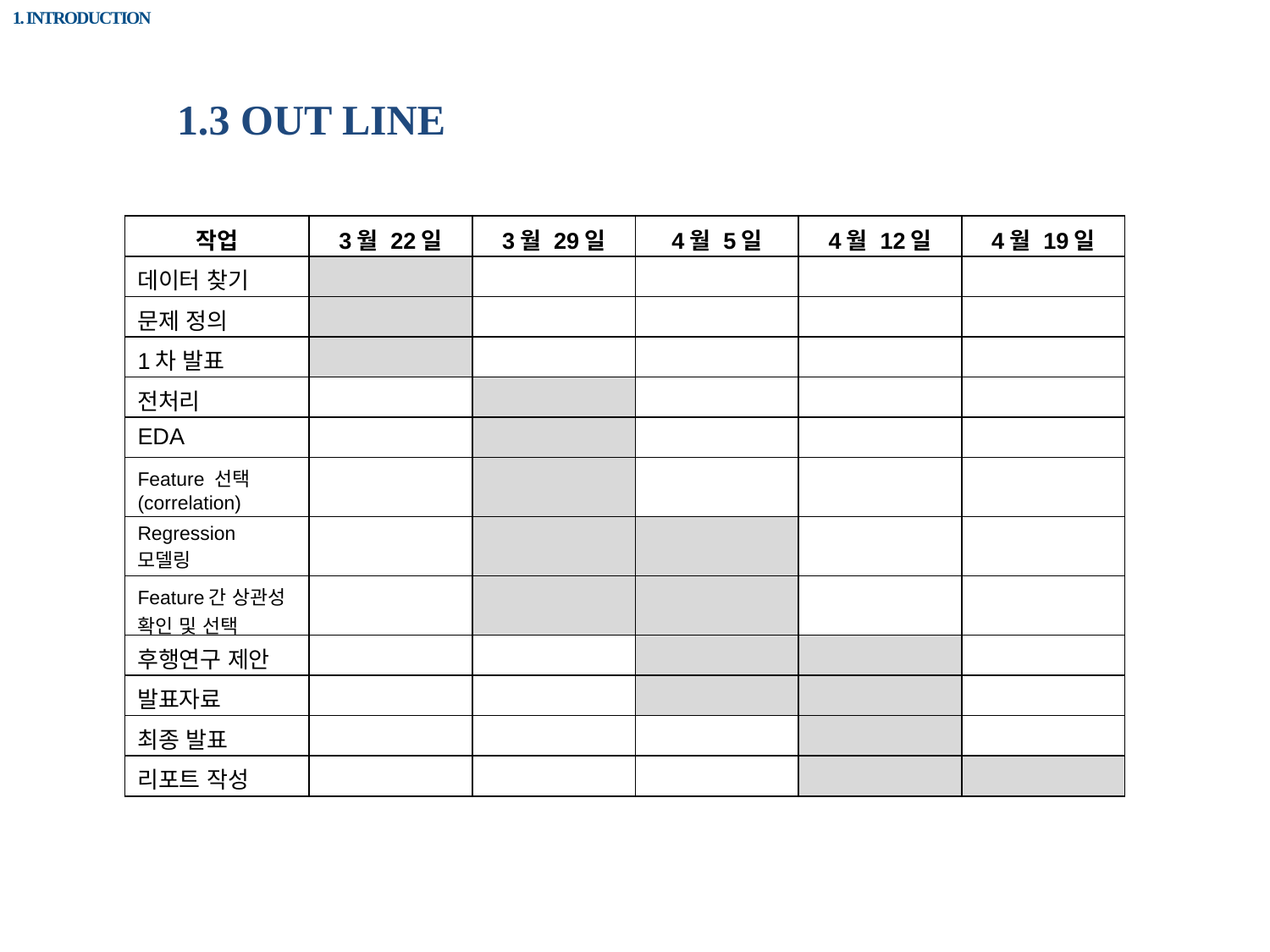

1. INTRODUCTION
1.3 OUT LINE
| 작업 | 3월 22일 | 3월 29일 | 4월 5일 | 4월 12일 | 4월 19일 |
| --- | --- | --- | --- | --- | --- |
| 데이터 찾기 |  |  |  |  |  |
| 문제 정의 |  |  |  |  |  |
| 1차 발표 |  |  |  |  |  |
| 전처리 |  |  |  |  |  |
| EDA |  |  |  |  |  |
| Feature 선택 (correlation) |  |  |  |  |  |
| Regression 모델링 |  |  |  |  |  |
| Feature간 상관성 확인 및 선택 |  |  |  |  |  |
| 후행연구 제안 |  |  |  |  |  |
| 발표자료 |  |  |  |  |  |
| 최종 발표 |  |  |  |  |  |
| 리포트 작성 |  |  |  |  |  |